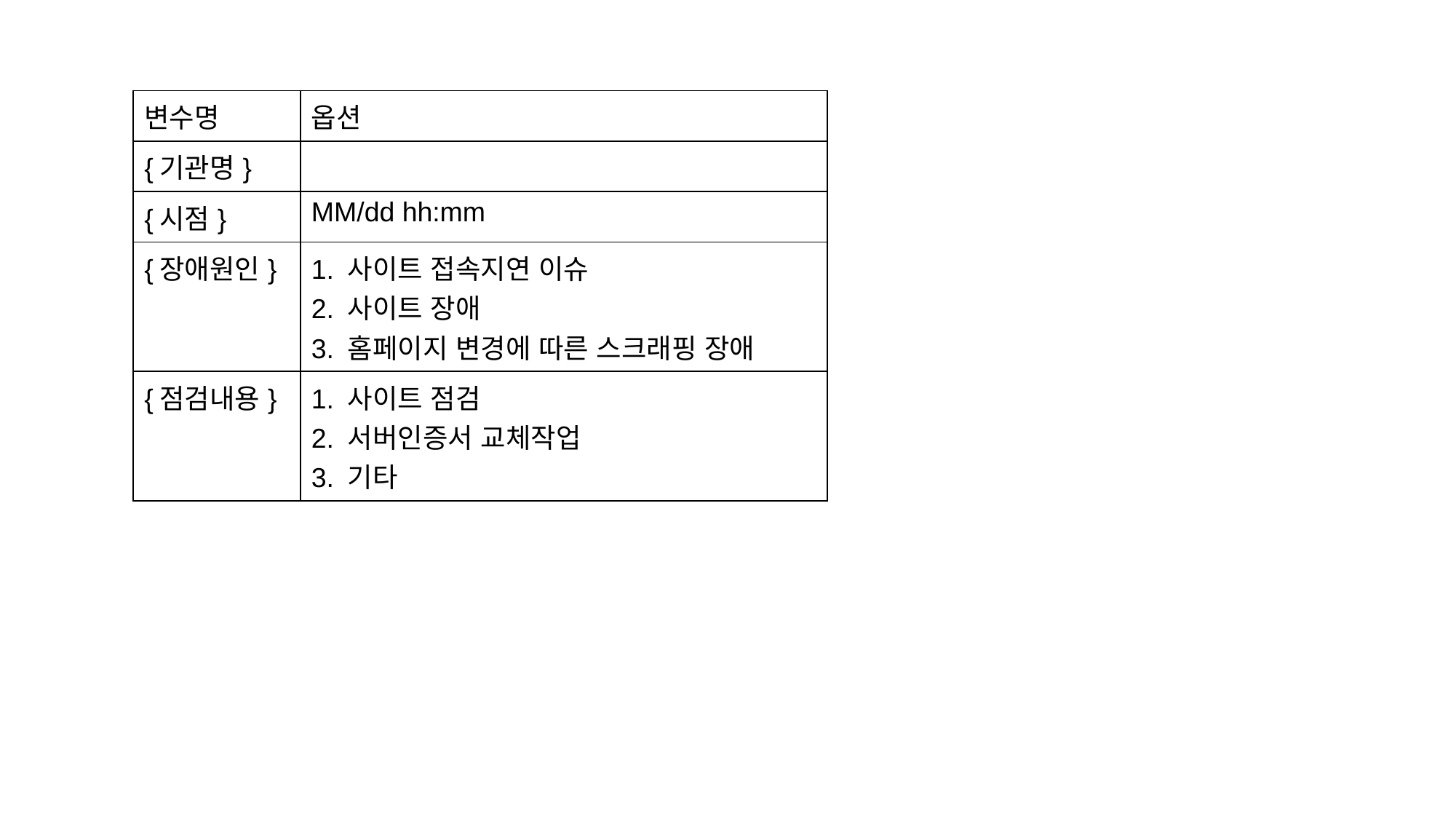

| 변수명 | 옵션 |
| --- | --- |
| {기관명} |  |
| {시점} | MM/dd hh:mm |
| {장애원인} | 1. 사이트 접속지연 이슈 2. 사이트 장애 3. 홈페이지 변경에 따른 스크래핑 장애 |
| {점검내용} | 1. 사이트 점검 2. 서버인증서 교체작업 3. 기타 |